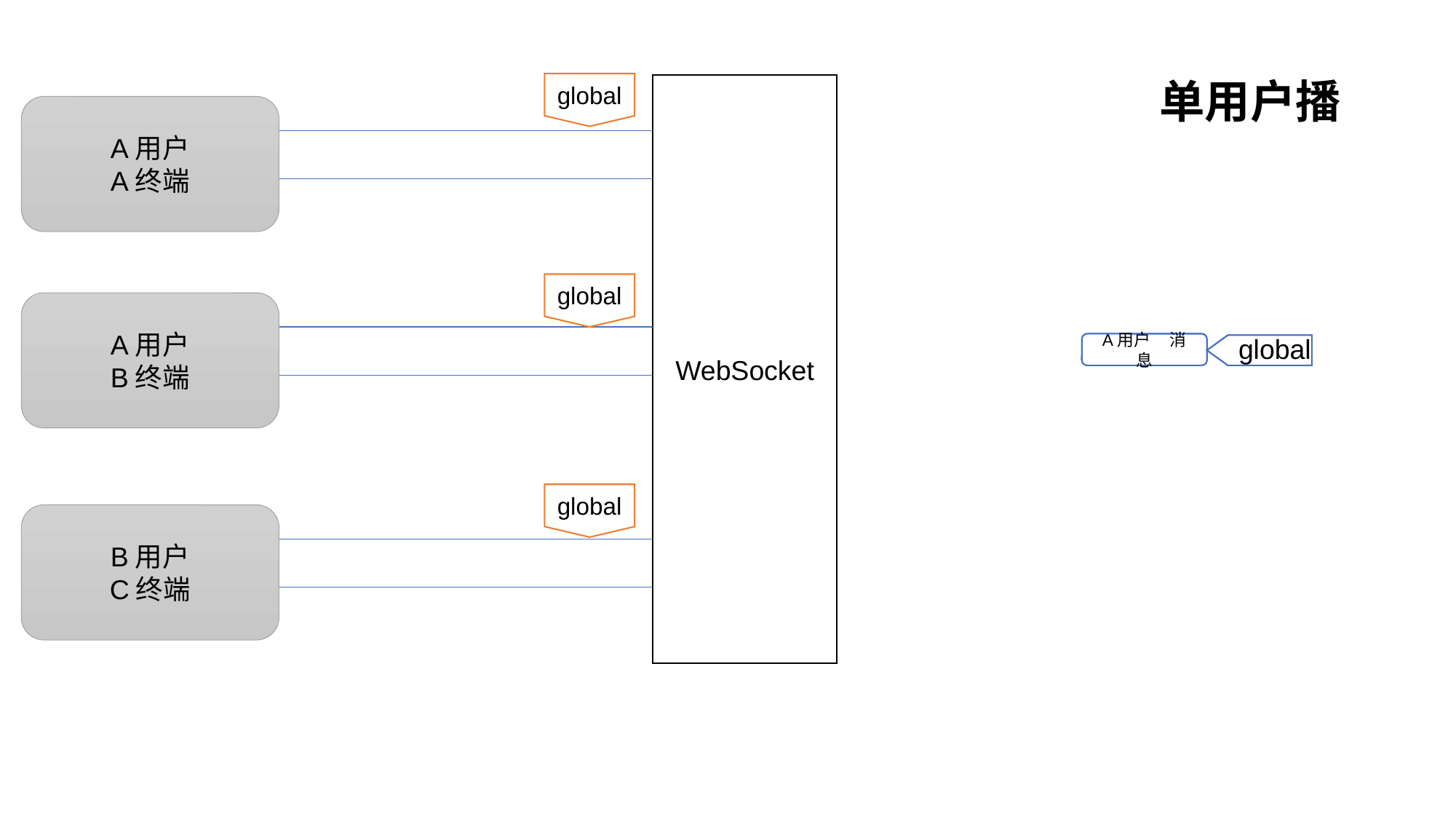

单用户播
global
WebSocket
A用户
A终端
global
A用户
B终端

global
A用户     消息

global
A用户     消息
global
B用户
C终端